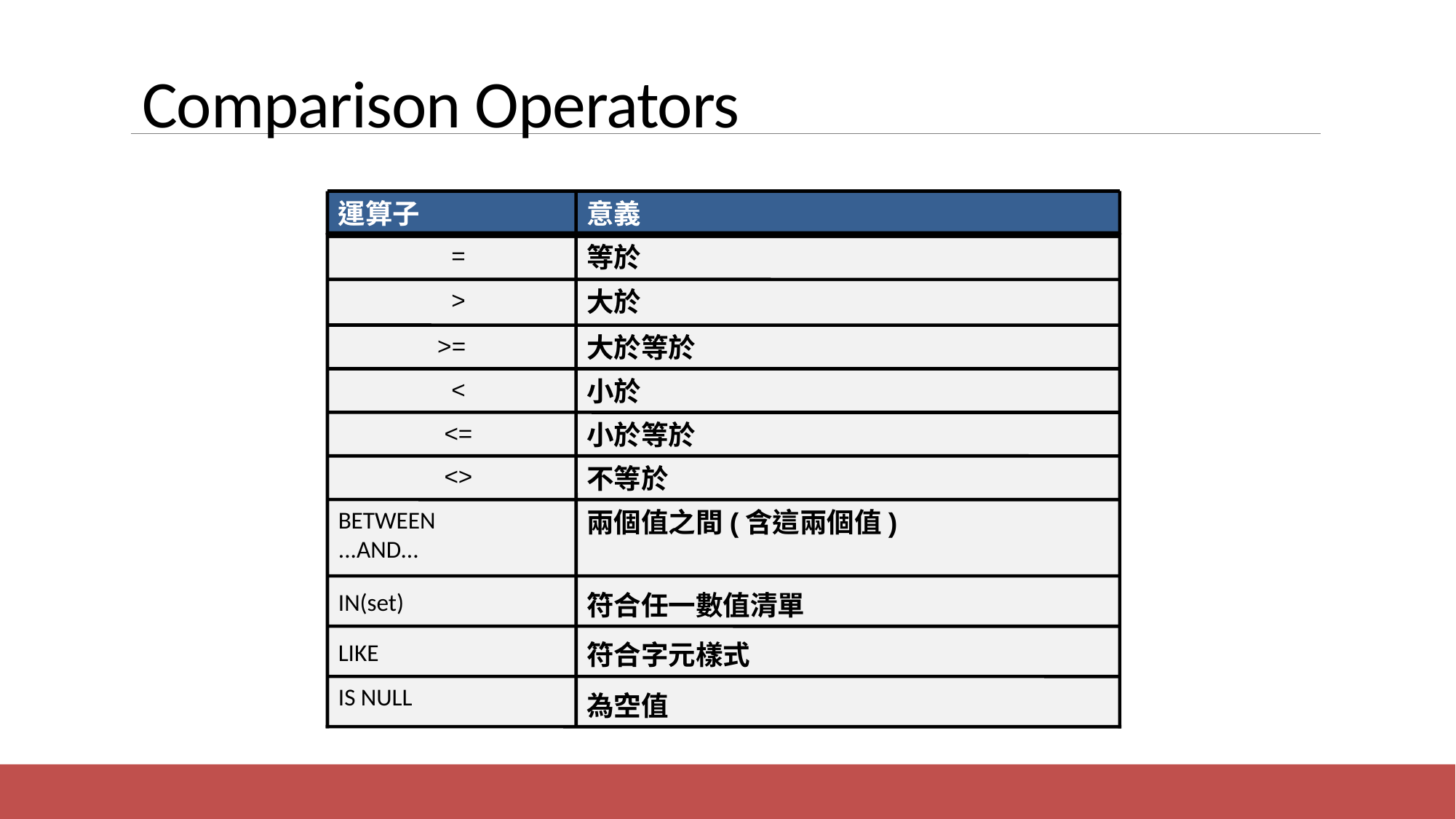

# Comparison Operators
運算子

意義

=

等於

>

大於

>=
大於等於

<
小於
<=

小於等於

<>
不等於
BETWEEN
...AND...

兩個值之間(含這兩個值)
IN(set)

符合任一數值清單

LIKE
符合字元樣式
IS NULL

為空值